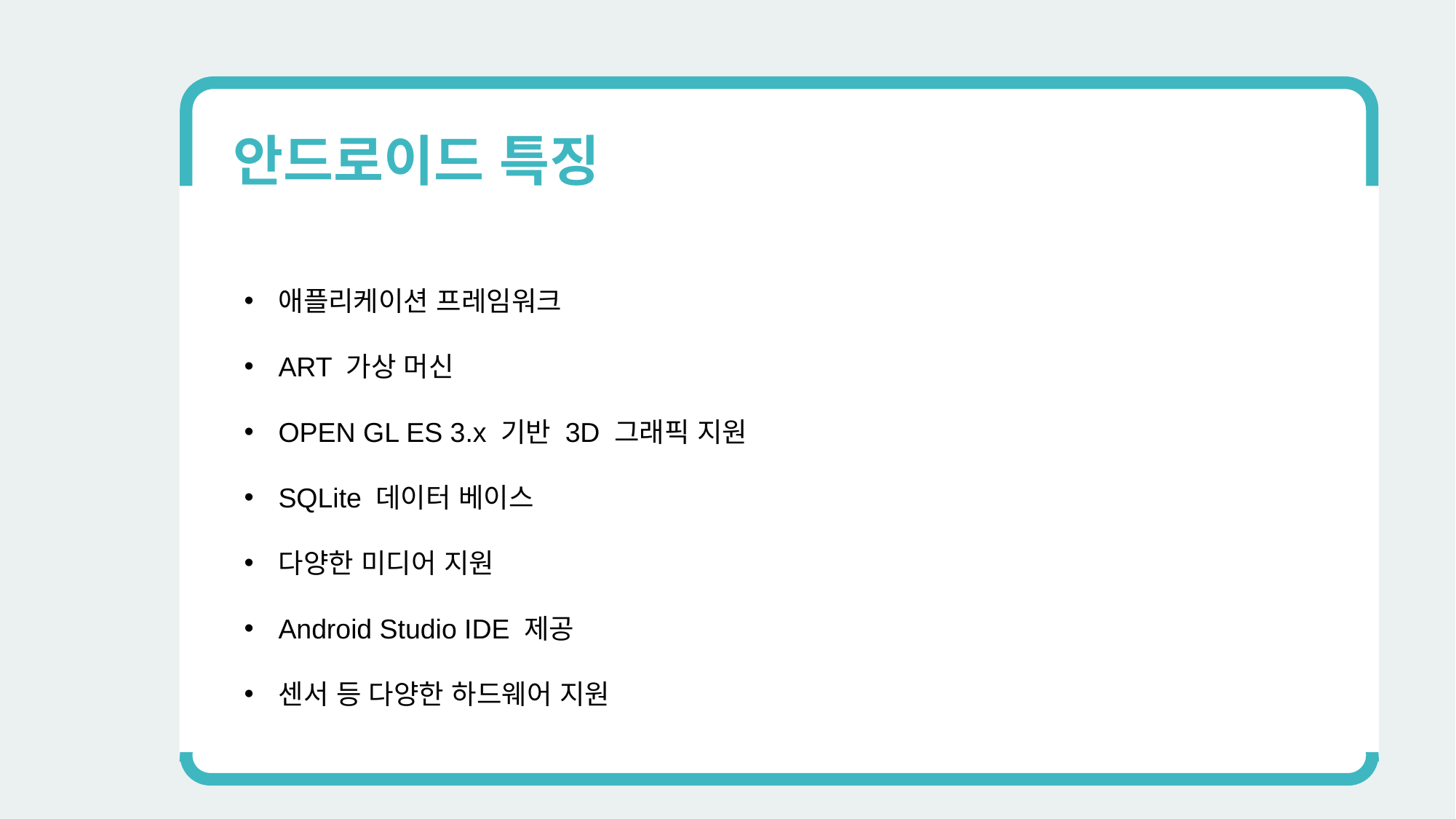

안드로이드 특징

애플리케이션 프레임워크
ART 가상 머신
OPEN GL ES 3.x 기반 3D 그래픽 지원
SQLite 데이터 베이스
다양한 미디어 지원
Android Studio IDE 제공
센서 등 다양한 하드웨어 지원